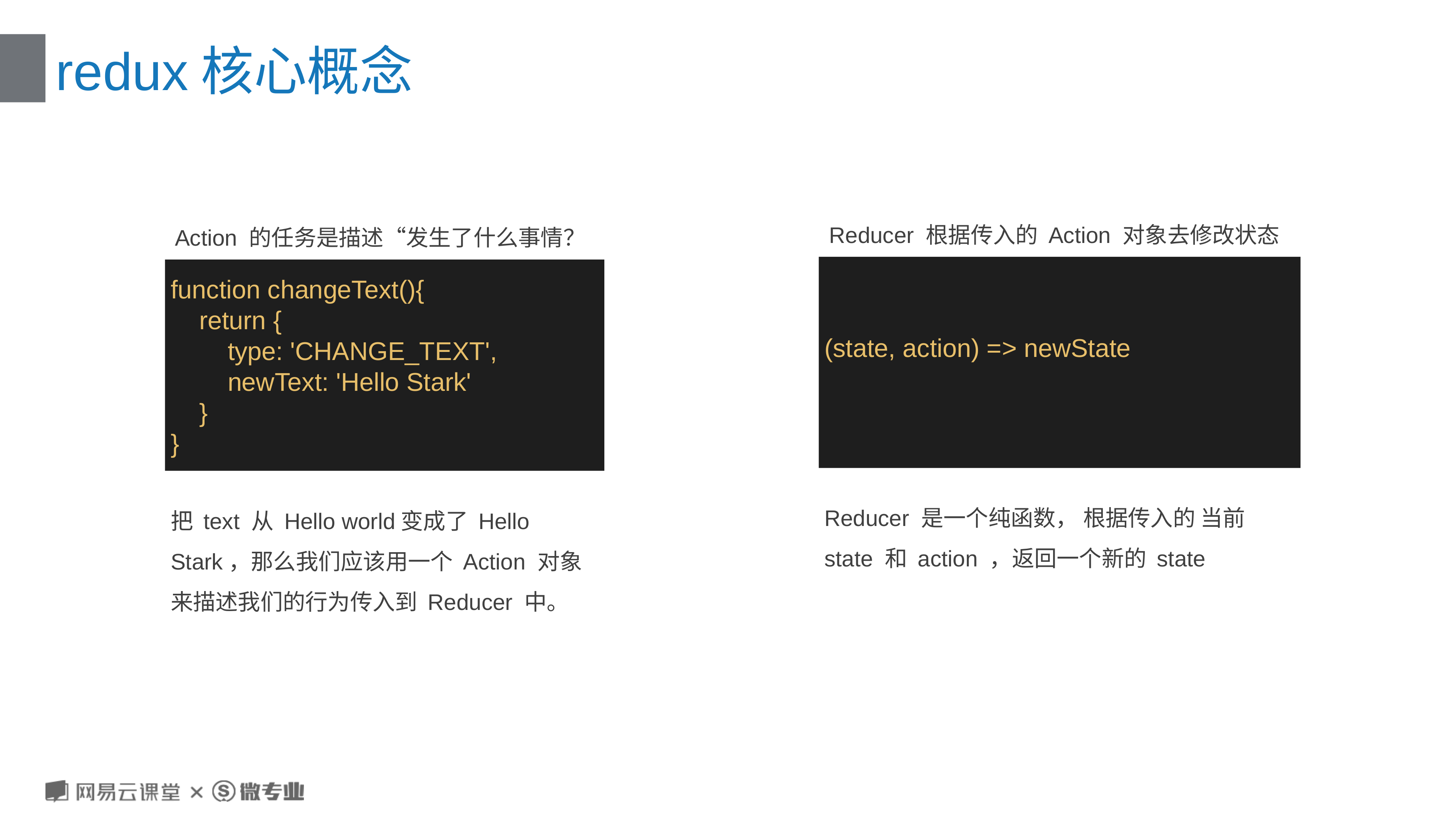

redux核心概念

      单页应用开发专题
Reducer 根据传入的 Action 对象去修改状态树
          JavaScript进阶专题

(state, action) => newState

Reducer 是一个纯函数， 根据传入的 当前state 和 action ，返回一个新的 state

Action 的任务是描述“发生了什么事情？
          JavaScript进阶专题

function changeText(){
    return {
        type: 'CHANGE_TEXT',
        newText: 'Hello Stark'
    }
}

把 text 从 Hello world变成了 Hello Stark，那么我们应该用一个 Action 对象来描述我们的行为传入到 Reducer 中。

Node开发专题